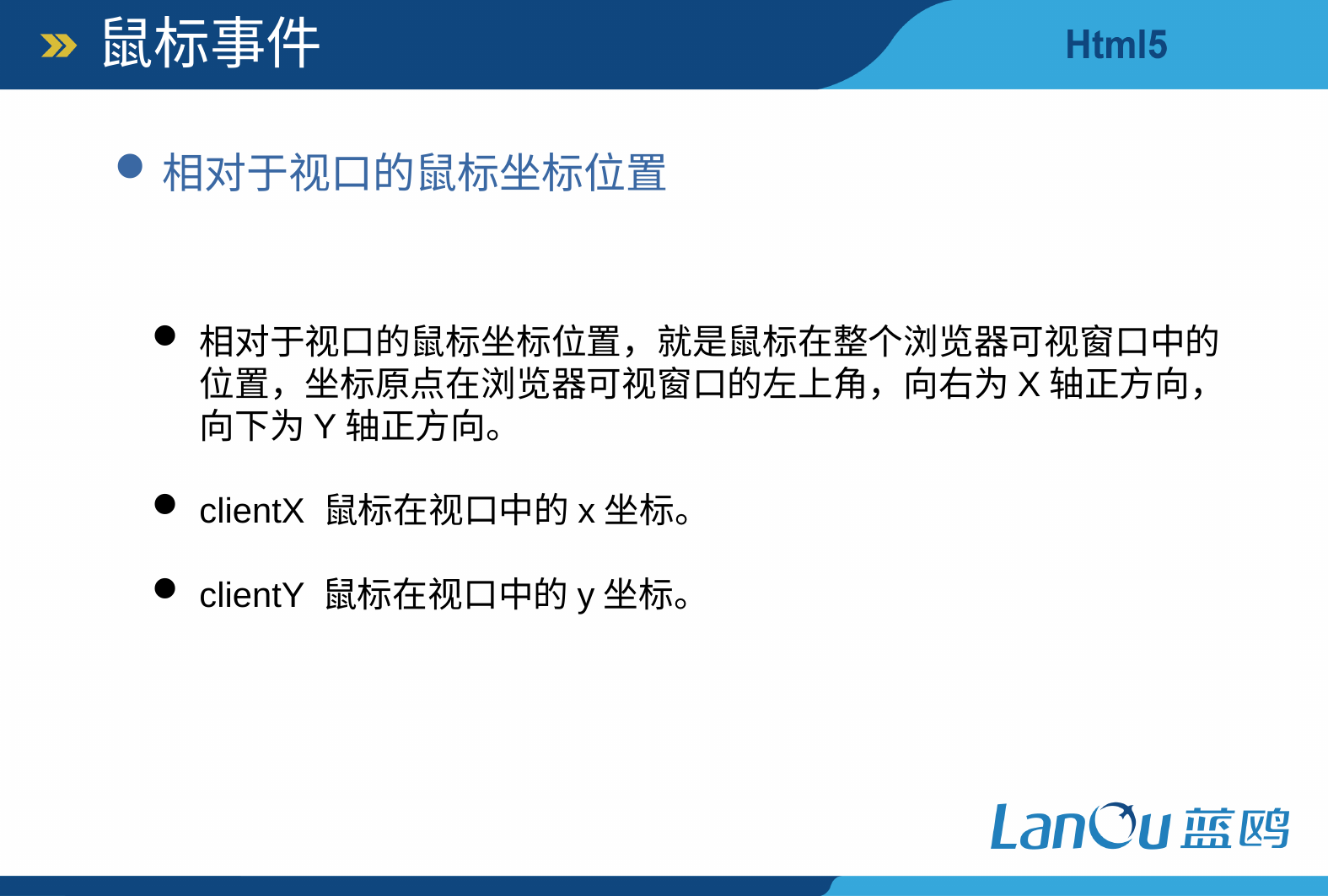

鼠标事件
相对于视口的鼠标坐标位置
相对于视口的鼠标坐标位置，就是鼠标在整个浏览器可视窗口中的位置，坐标原点在浏览器可视窗口的左上角，向右为X轴正方向，向下为Y轴正方向。

clientX 鼠标在视口中的x坐标。

clientY 鼠标在视口中的y坐标。